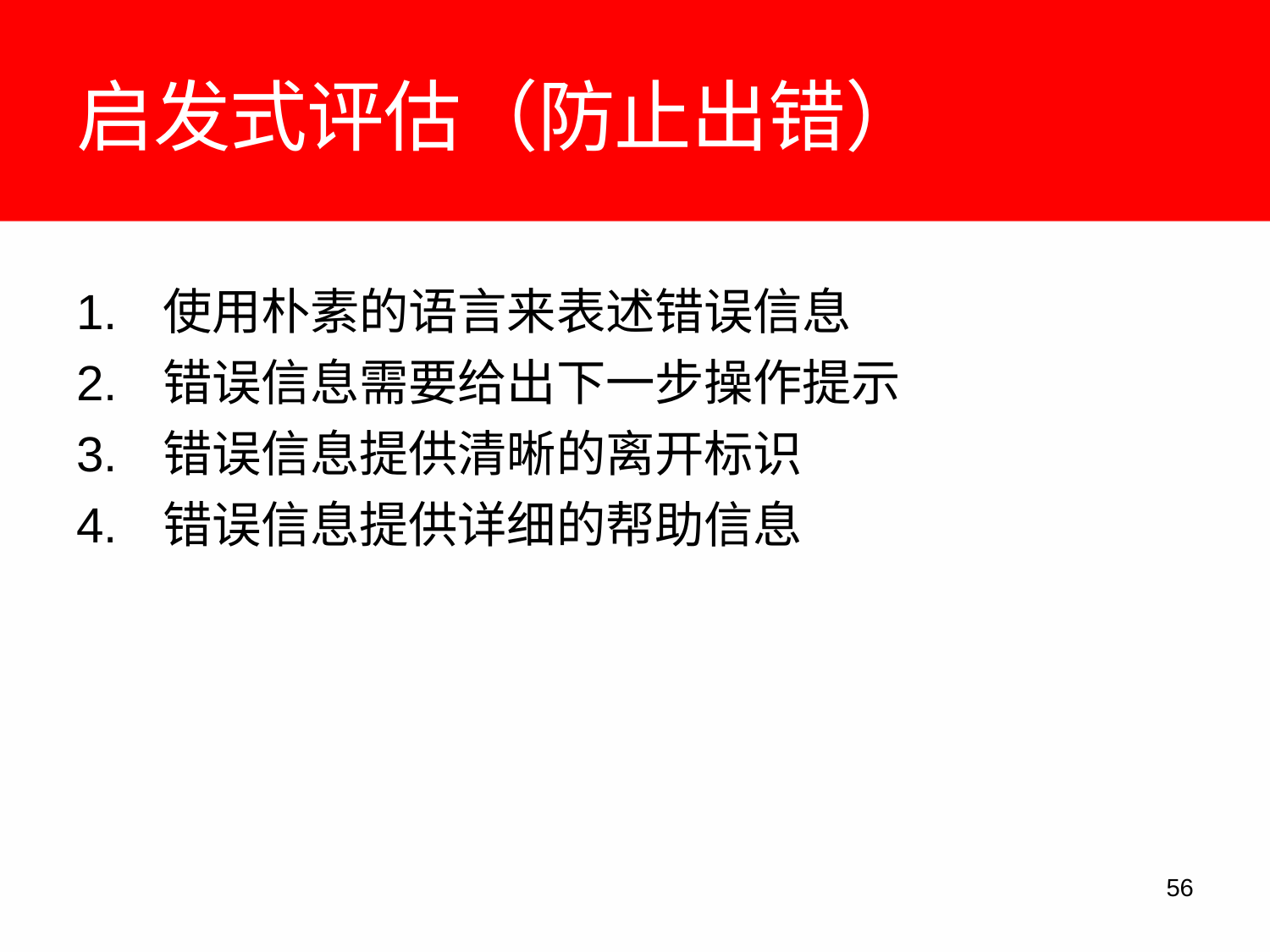

# 启发式评估（防止出错）
1.	使用朴素的语言来表述错误信息

2.	错误信息需要给出下一步操作提示

3.	错误信息提供清晰的离开标识

4.	错误信息提供详细的帮助信息
56